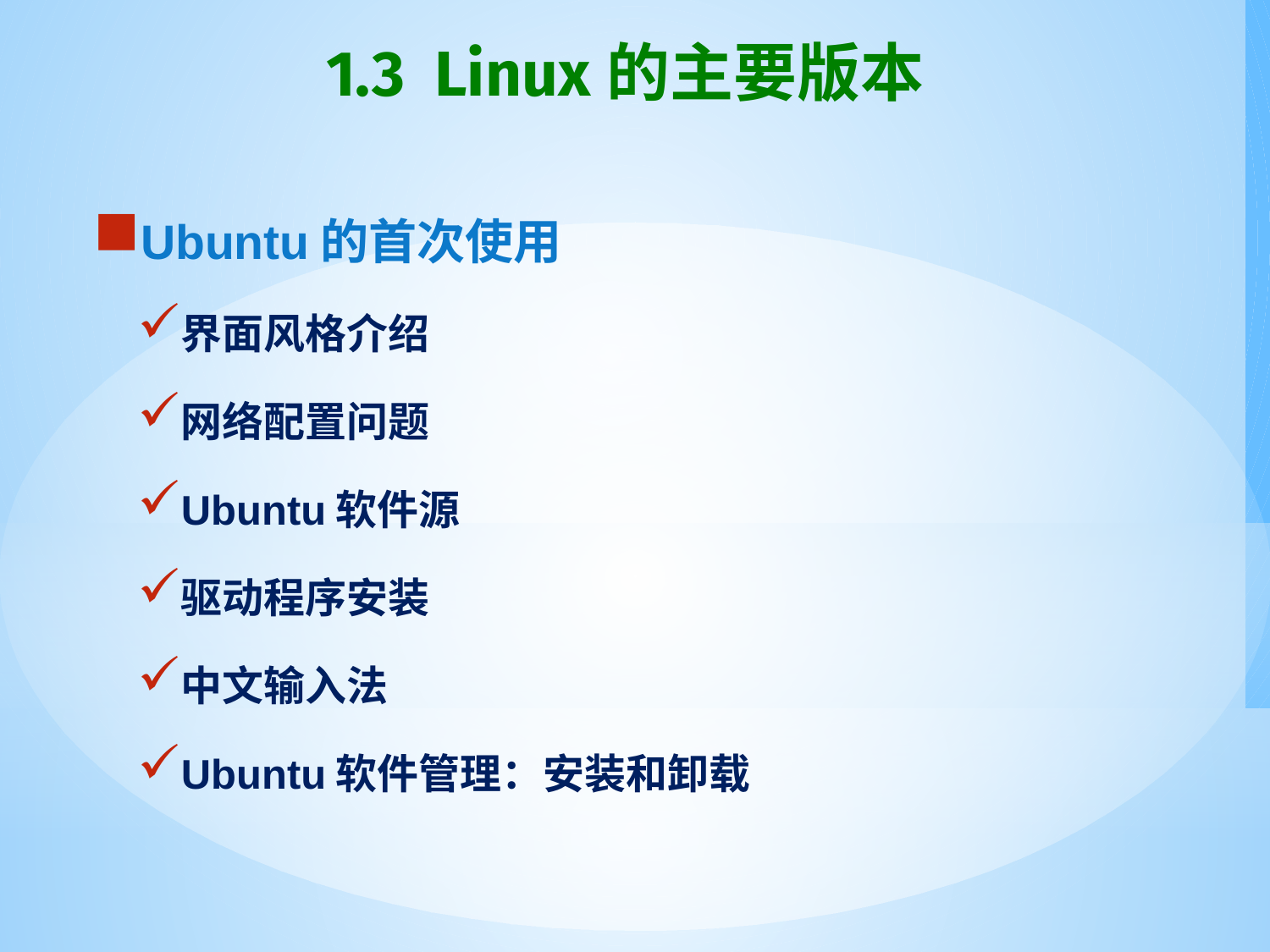

# 1.3  Linux的主要版本
Ubuntu的首次使用
界面风格介绍
网络配置问题
Ubuntu软件源
驱动程序安装
中文输入法
Ubuntu软件管理：安装和卸载